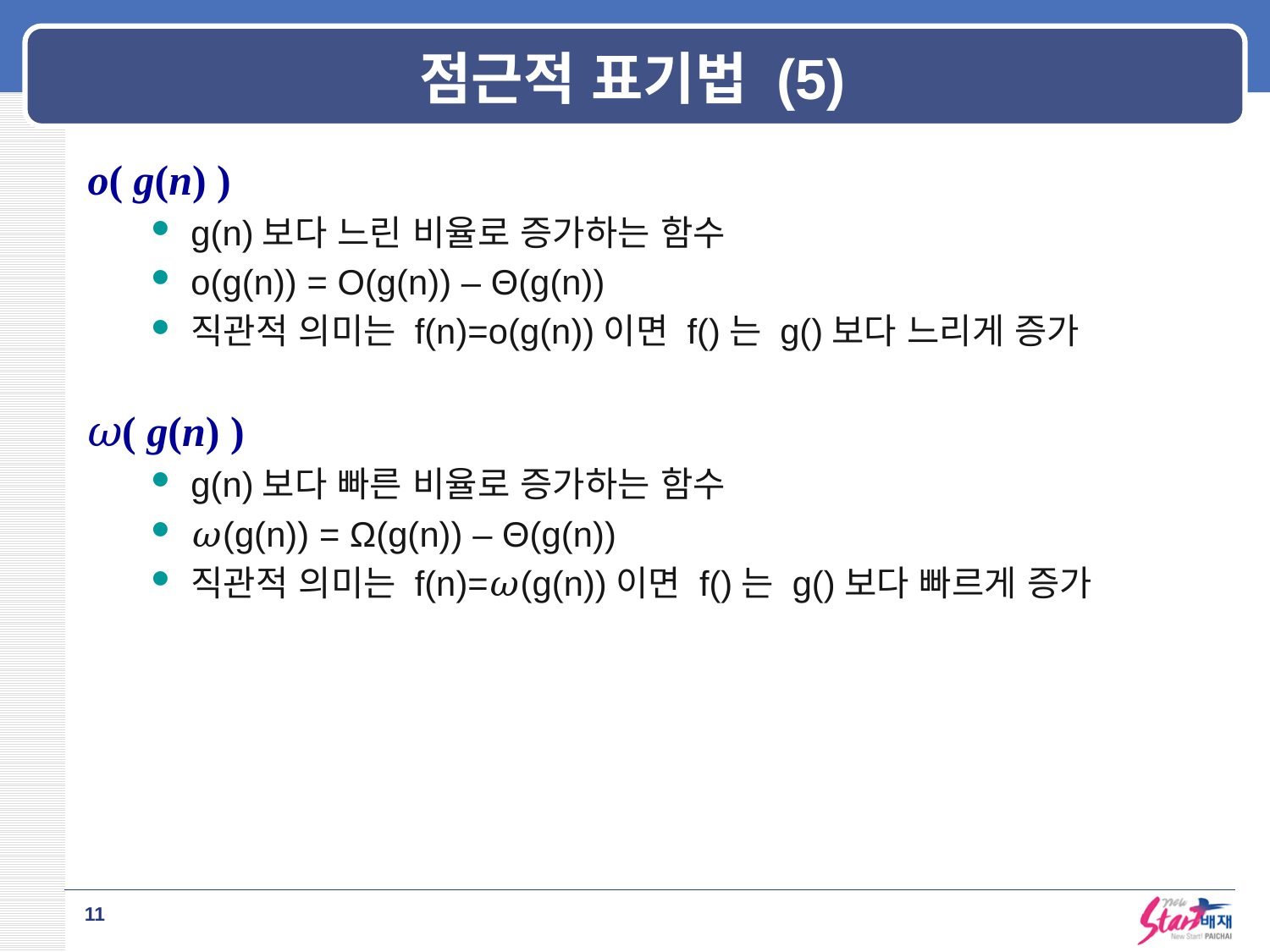

# 점근적 표기법 (5)
o( g(n) )
g(n)보다 느린 비율로 증가하는 함수
o(g(n)) = O(g(n)) – Θ(g(n))
직관적 의미는 f(n)=o(g(n))이면 f()는 g()보다 느리게 증가

𝜔( g(n) )
g(n)보다 빠른 비율로 증가하는 함수
𝜔(g(n)) = Ω(g(n)) – Θ(g(n))
직관적 의미는 f(n)=𝜔(g(n))이면 f()는 g()보다 빠르게 증가
11